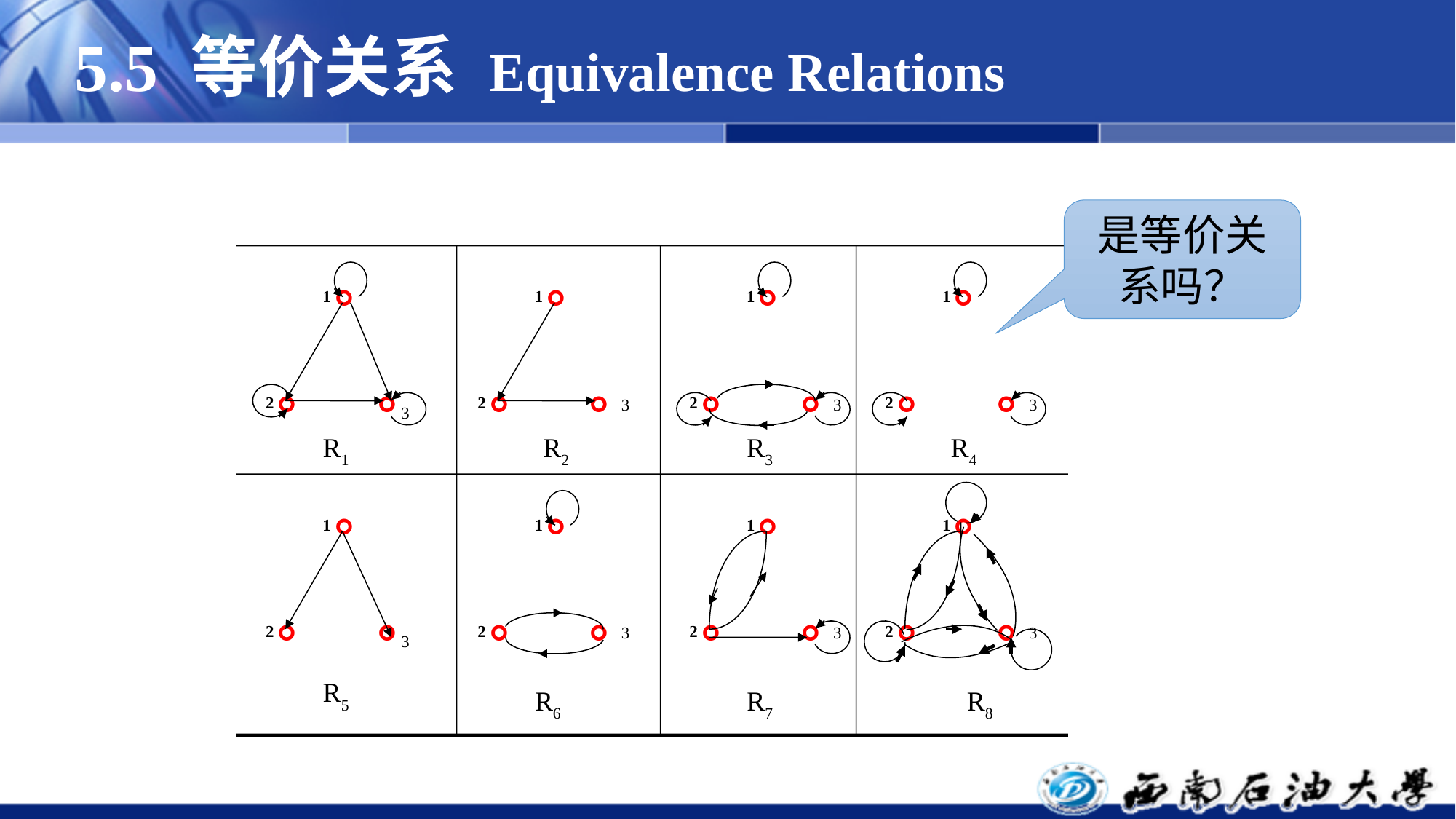

# 5.5 等价关系 Equivalence Relations
是等价关系吗？

1。
2。
。

1。
2。
。

1。
2。
。

1。
2。
。

3

3
3

3

R1
R2
R3

R4

1。
2。
。
1。
2。
。
1。
2。
。
1。
2。
。
3
3
3
3

R8

R5
R6
R7